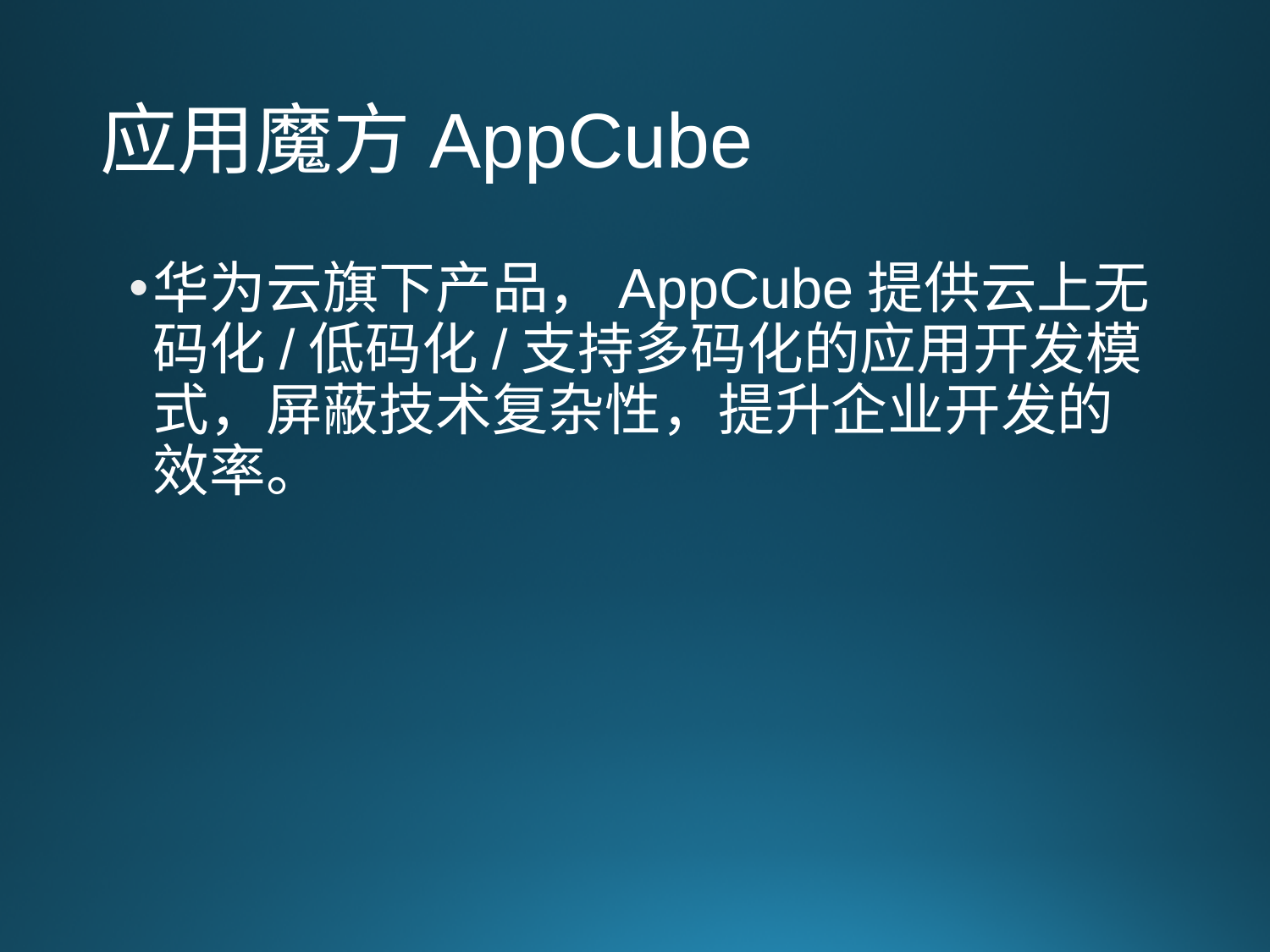

# 应用魔方AppCube
华为云旗下产品，AppCube提供云上无码化/低码化/支持多码化的应用开发模式，屏蔽技术复杂性，提升企业开发的效率。